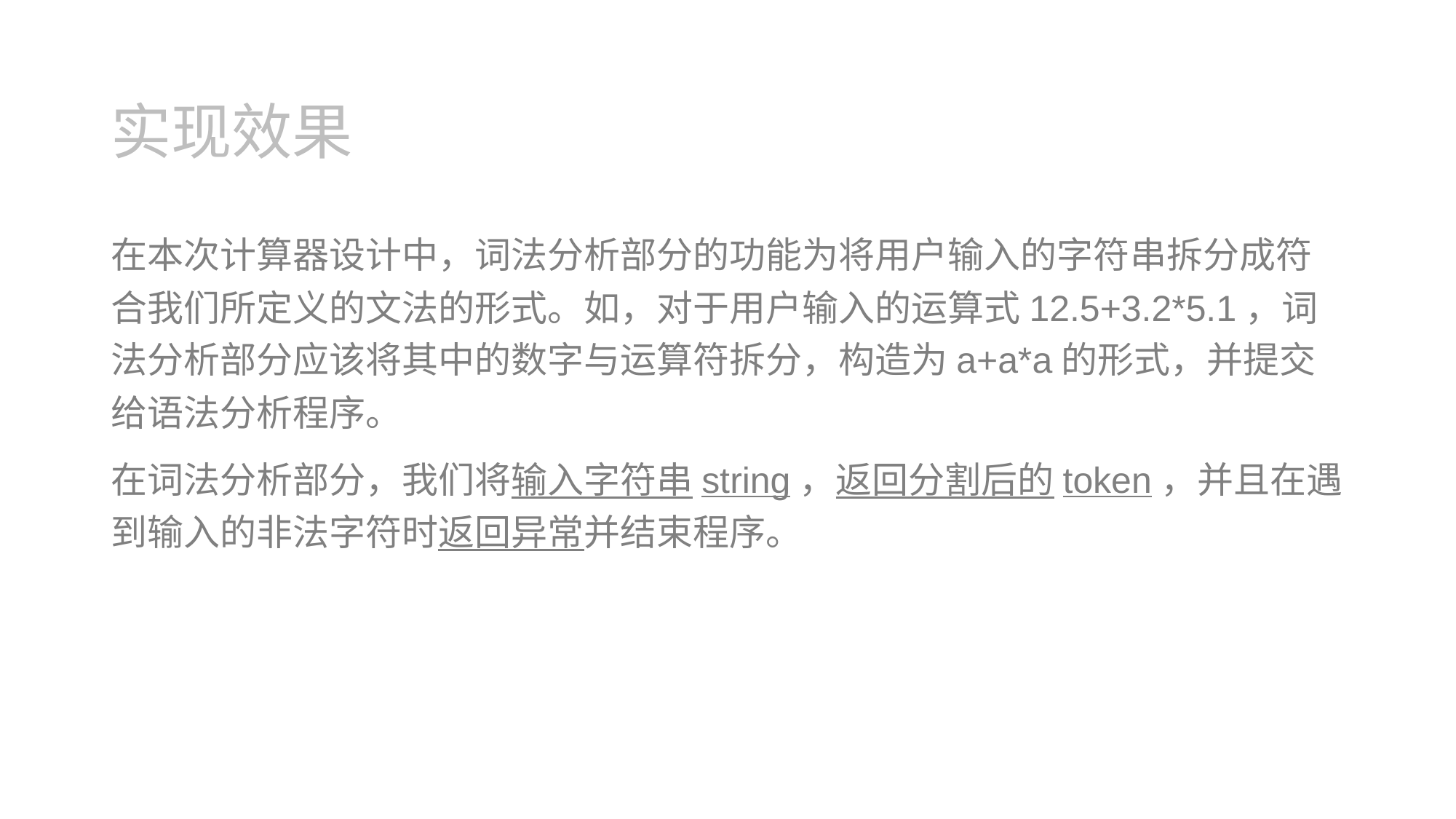

# 实现效果
在本次计算器设计中，词法分析部分的功能为将用户输入的字符串拆分成符合我们所定义的文法的形式。如，对于用户输入的运算式12.5+3.2*5.1，词法分析部分应该将其中的数字与运算符拆分，构造为a+a*a的形式，并提交给语法分析程序。
在词法分析部分，我们将输入字符串string，返回分割后的token，并且在遇到输入的非法字符时返回异常并结束程序。